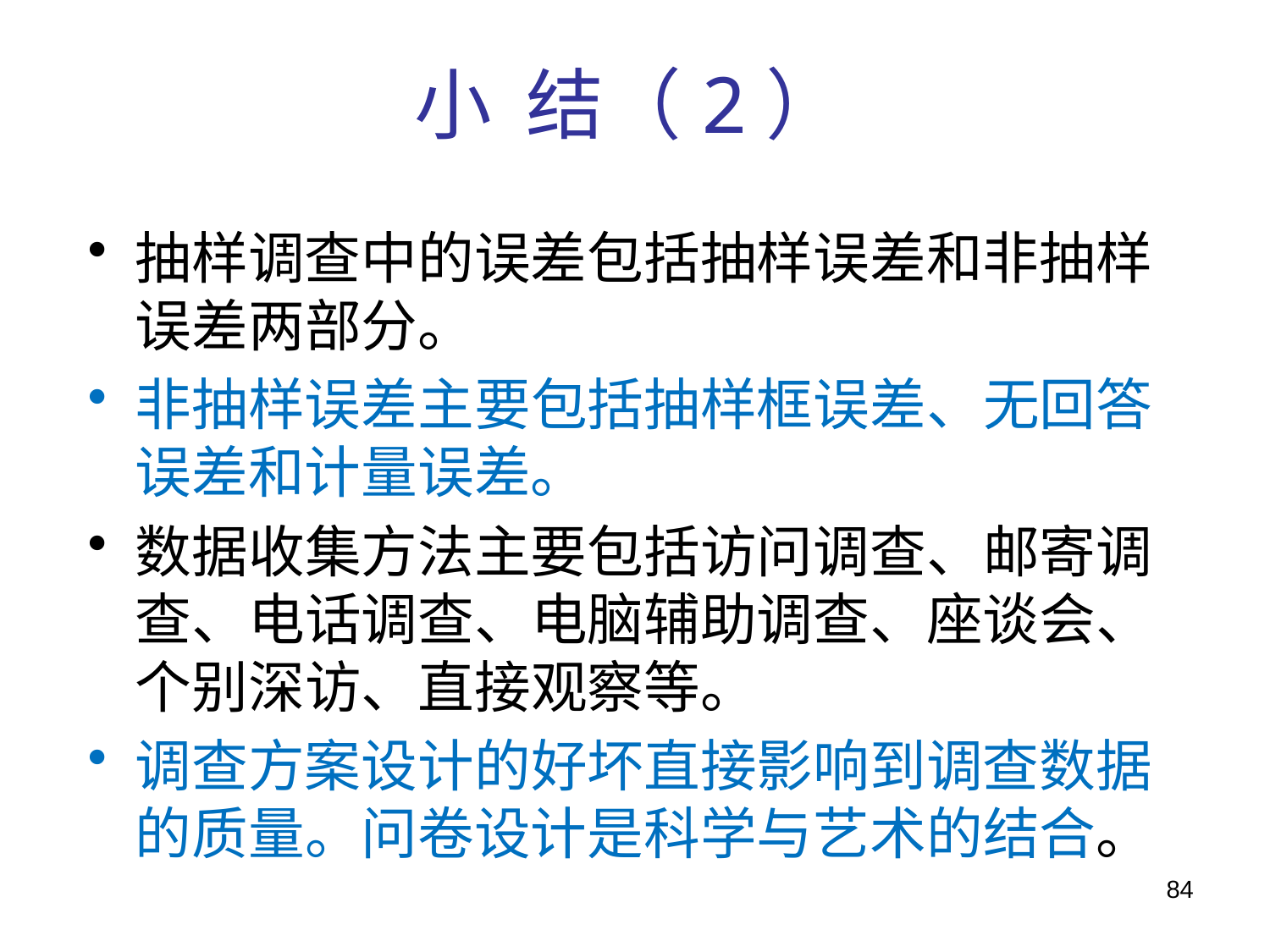

# 小  结（2）
抽样调查中的误差包括抽样误差和非抽样误差两部分。
非抽样误差主要包括抽样框误差、无回答误差和计量误差。
数据收集方法主要包括访问调查、邮寄调查、电话调查、电脑辅助调查、座谈会、个别深访、直接观察等。
调查方案设计的好坏直接影响到调查数据的质量。问卷设计是科学与艺术的结合。
84